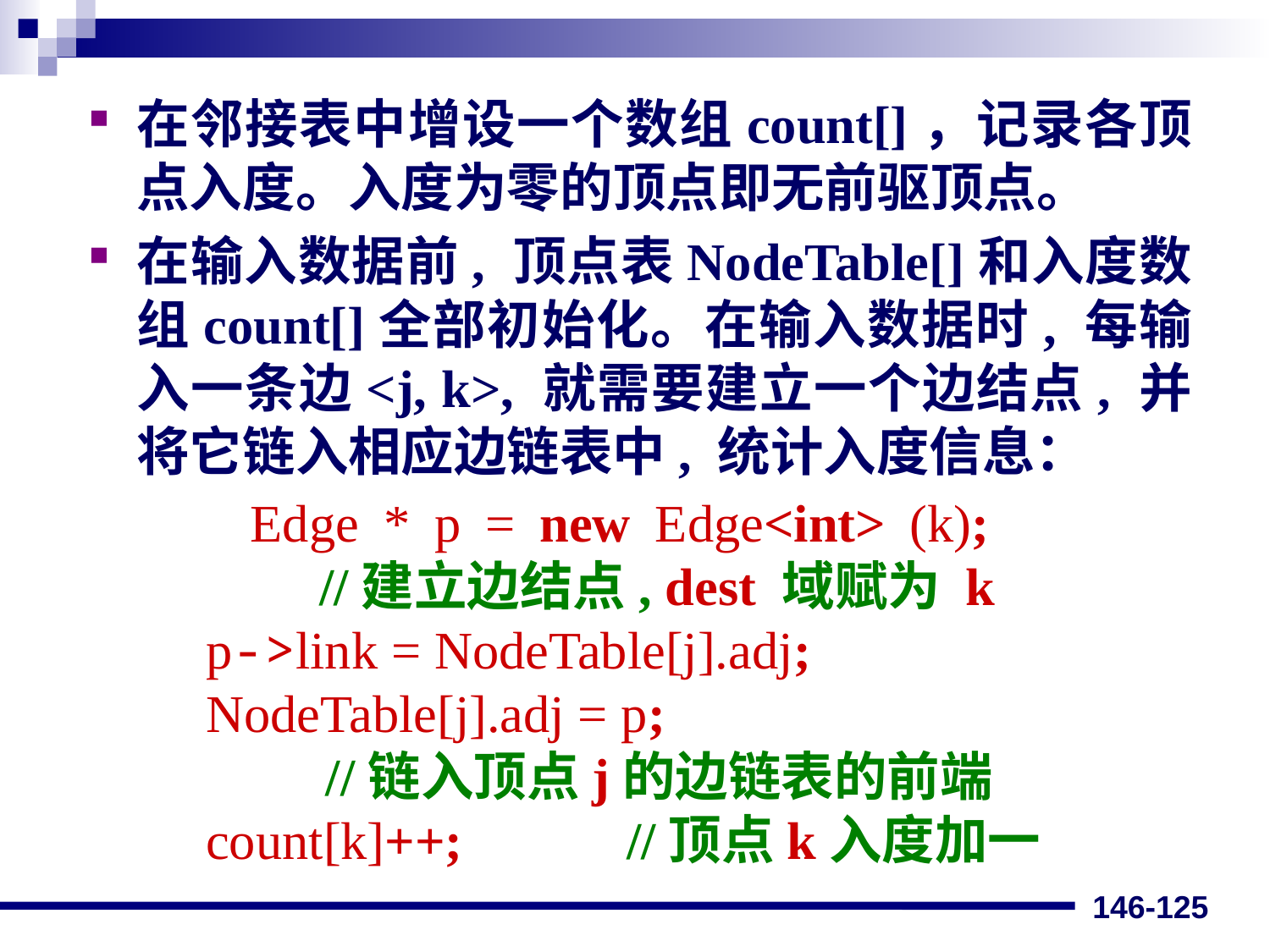

在邻接表中增设一个数组count[]，记录各顶点入度。入度为零的顶点即无前驱顶点。
在输入数据前, 顶点表NodeTable[]和入度数组count[]全部初始化。在输入数据时, 每输入一条边<j, k>, 就需要建立一个边结点, 并将它链入相应边链表中, 统计入度信息：
    Edge * p = new Edge<int> (k);			//建立边结点, dest 域赋为 k
    p->link = NodeTable[j].adj;
    NodeTable[j].adj = p;
             //链入顶点j的边链表的前端
    count[k]++;	    //顶点k入度加一
146-125